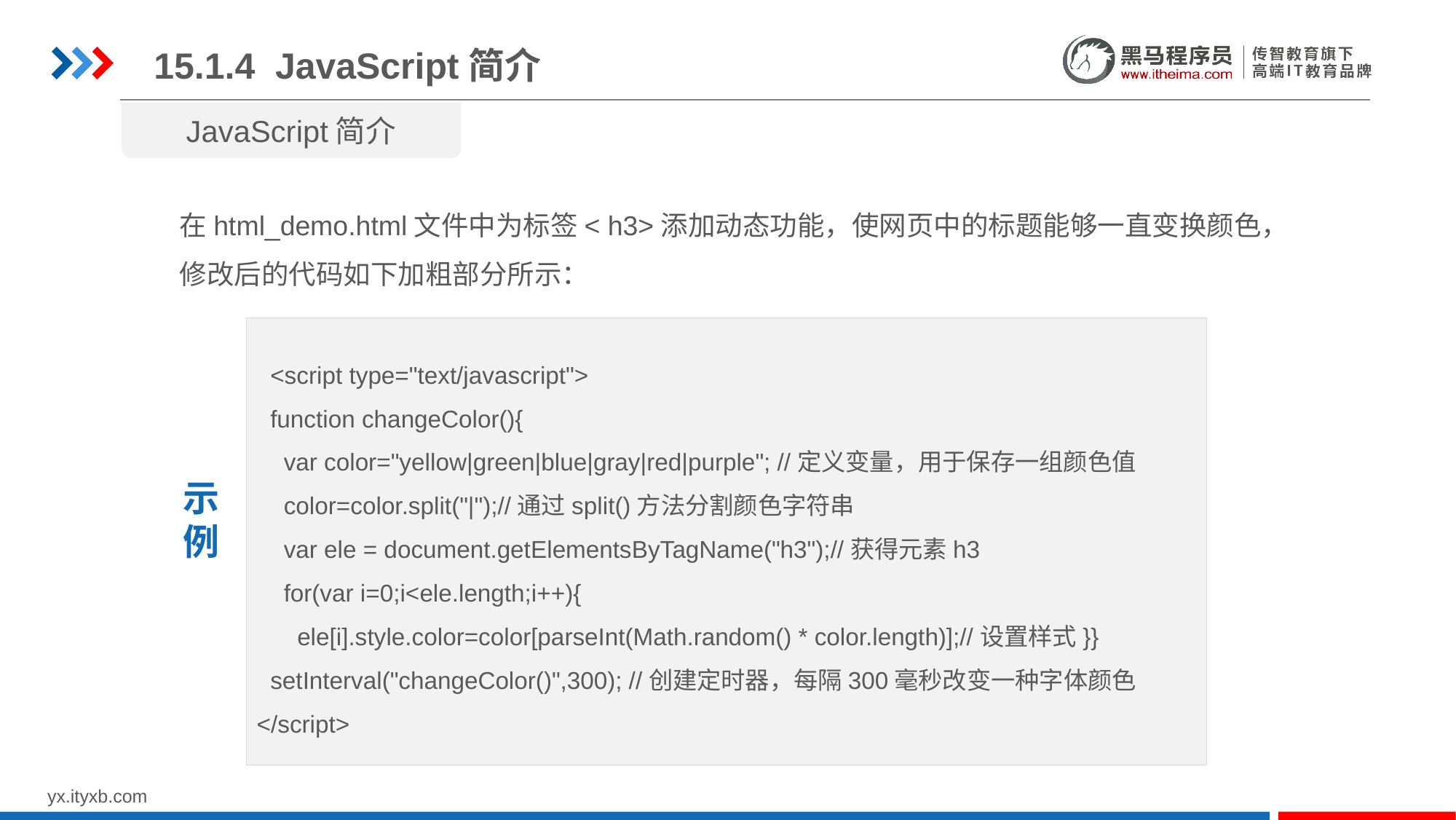

15.1.4  JavaScript简介

JavaScript简介
在html_demo.html文件中为标签< h3>添加动态功能，使网页中的标题能够一直变换颜色，修改后的代码如下加粗部分所示：
  <script type="text/javascript">
  function changeColor(){
    var color="yellow|green|blue|gray|red|purple"; //定义变量，用于保存一组颜色值
    color=color.split("|");//通过split()方法分割颜色字符串
    var ele = document.getElementsByTagName("h3");//获得元素h3
    for(var i=0;i<ele.length;i++){
      ele[i].style.color=color[parseInt(Math.random() * color.length)];//设置样式}}
  setInterval("changeColor()",300); //创建定时器，每隔300毫秒改变一种字体颜色
</script>
示
例